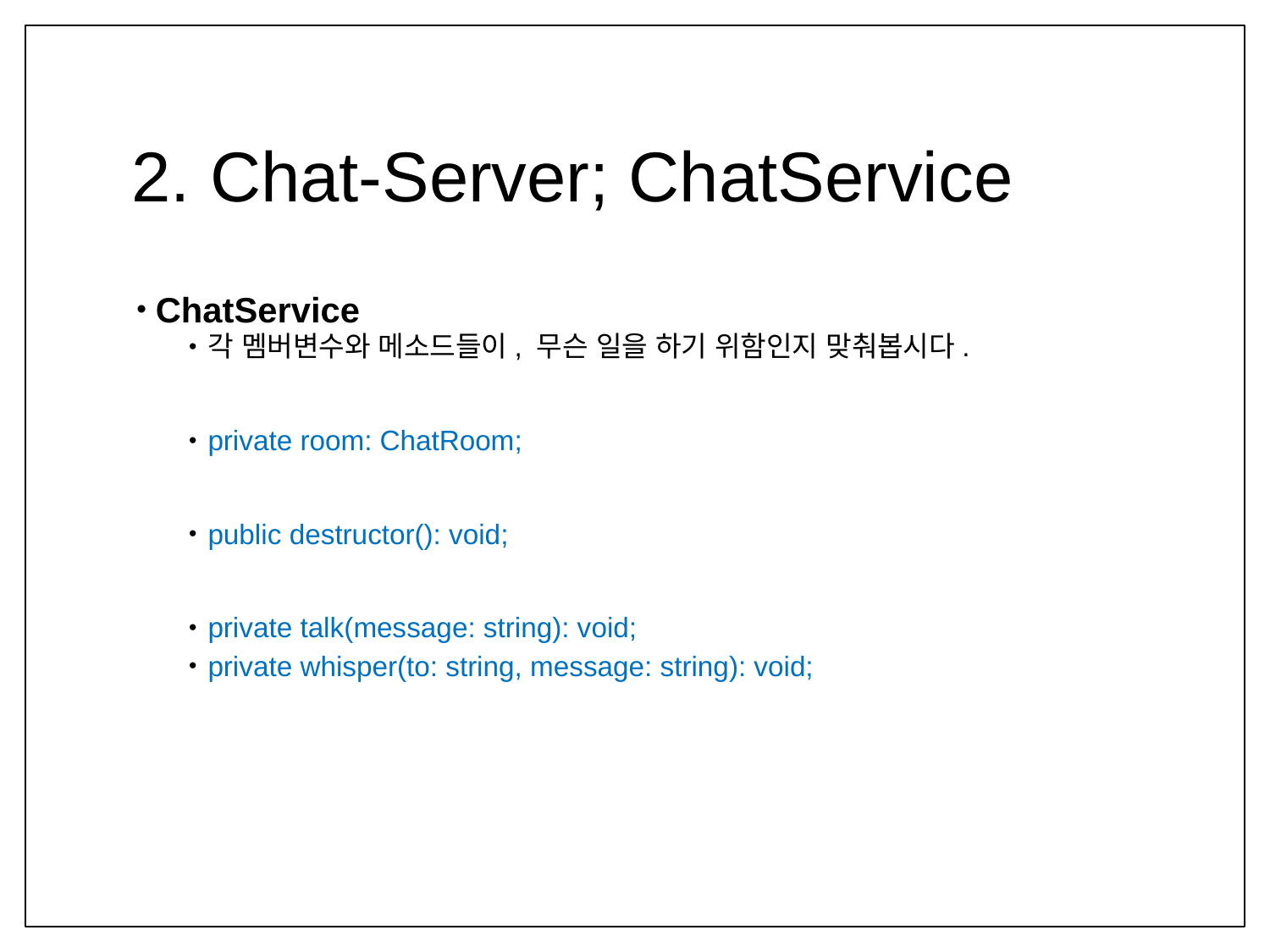

# 2. Chat-Server; ChatService
ChatService
각 멤버변수와 메소드들이, 무슨 일을 하기 위함인지 맞춰봅시다.

private room: ChatRoom;

public destructor(): void;

private talk(message: string): void;
private whisper(to: string, message: string): void;